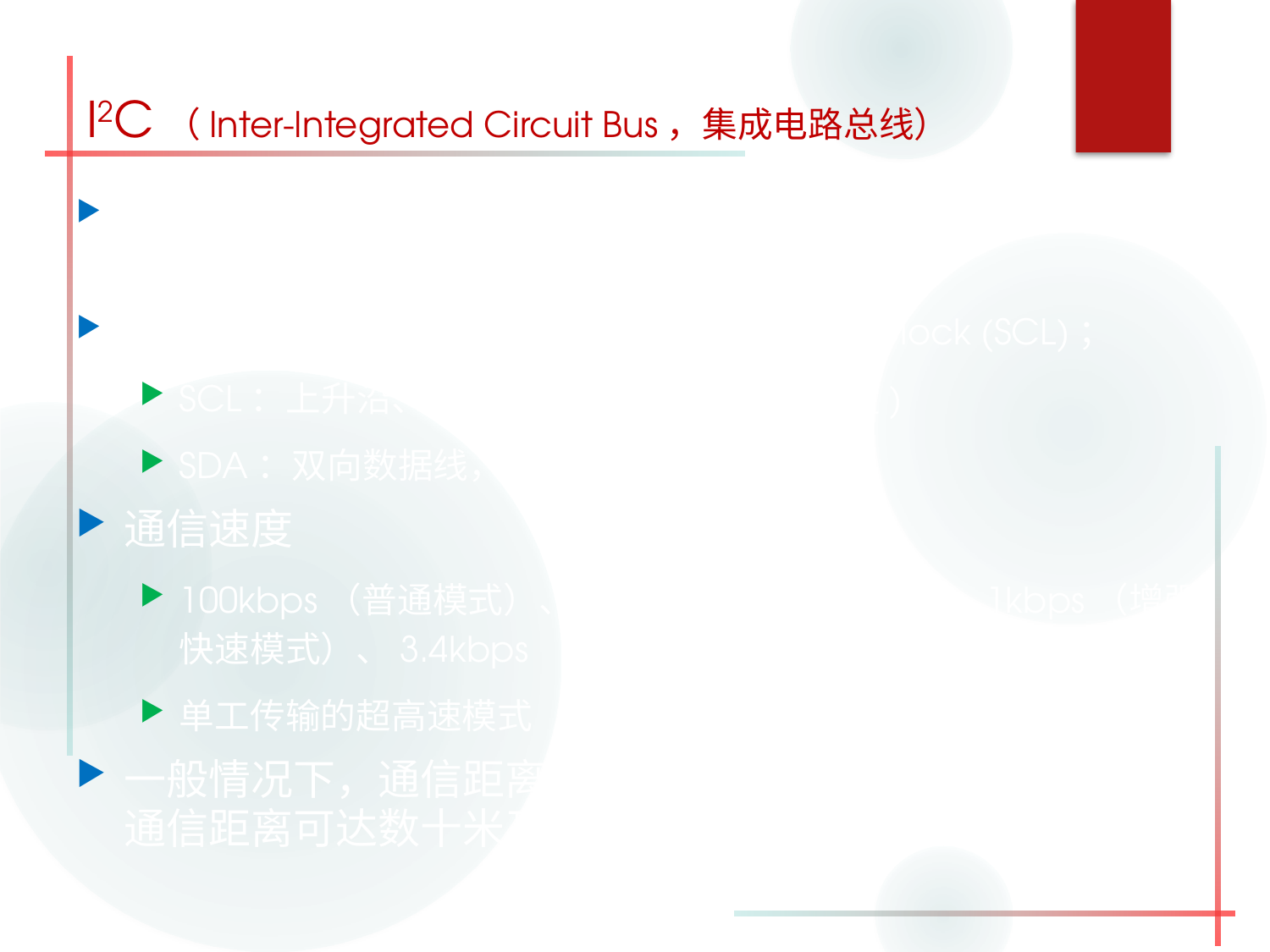

19
# I2C（Inter-Integrated Circuit Bus，集成电路总线）
Philips，主从式、可寻址、2线制近距离串行通信总线，连接微控制器和外围器件的主从式串行通信总线。
两条双向线：Serial Data Line (SDA) 和Serial Clock (SCL)；
SCL：上升沿、下降沿传输数据；(边沿触发)
SDA：双向数据线，为OD门。
通信速度
100kbps（普通模式）、400kbps（快速模式）、1kbps（增强快速模式）、3.4kbps（高速模式）；
单工传输的超高速模式（UFm），其位速率可达5Mbps；
一般情况下，通信距离为几米到十几米；低传输速率时，通信距离可达数十米乃至数百米。